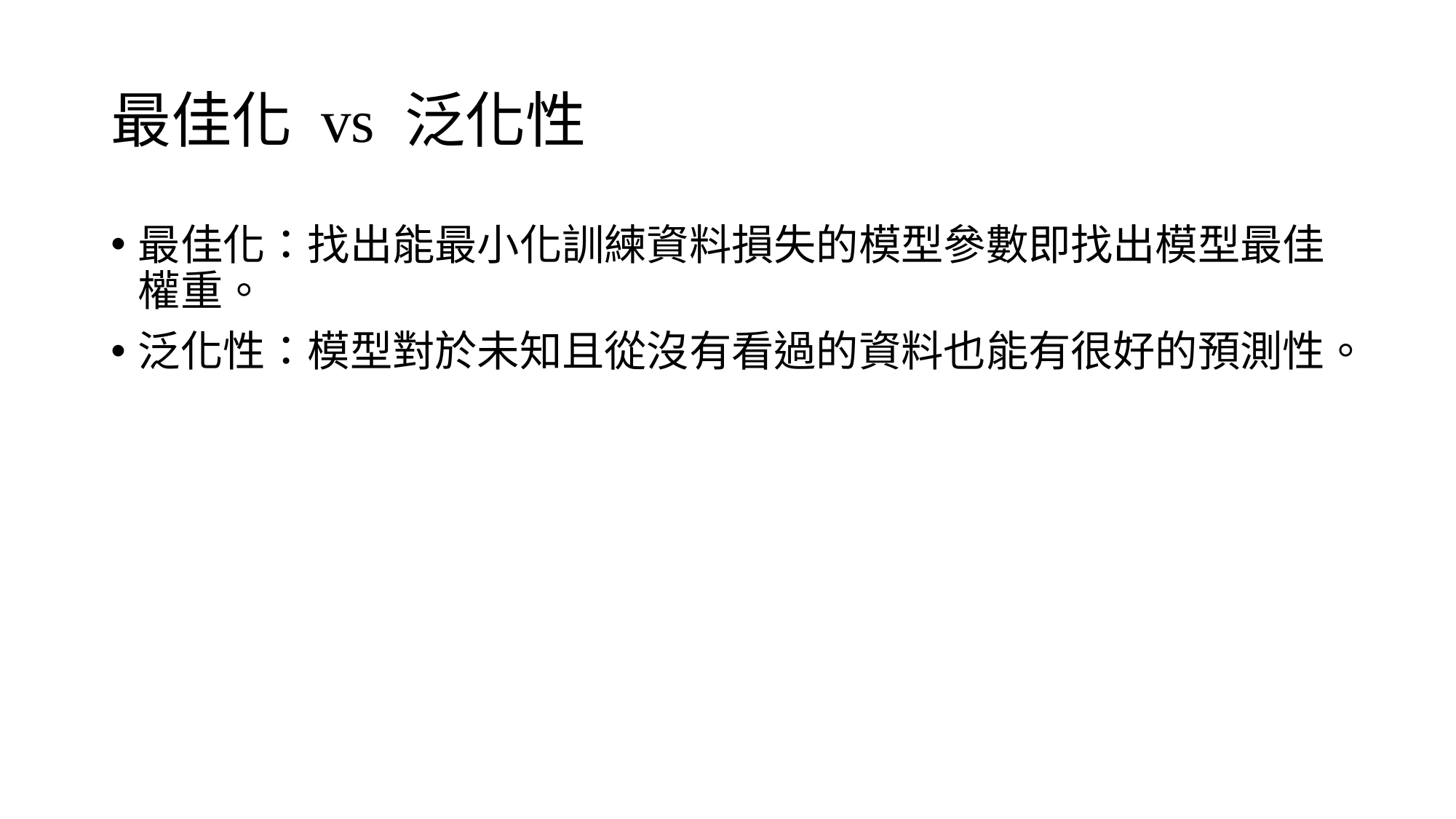

# 最佳化 vs 泛化性
最佳化：找出能最小化訓練資料損失的模型參數即找出模型最佳權重。
泛化性：模型對於未知且從沒有看過的資料也能有很好的預測性。